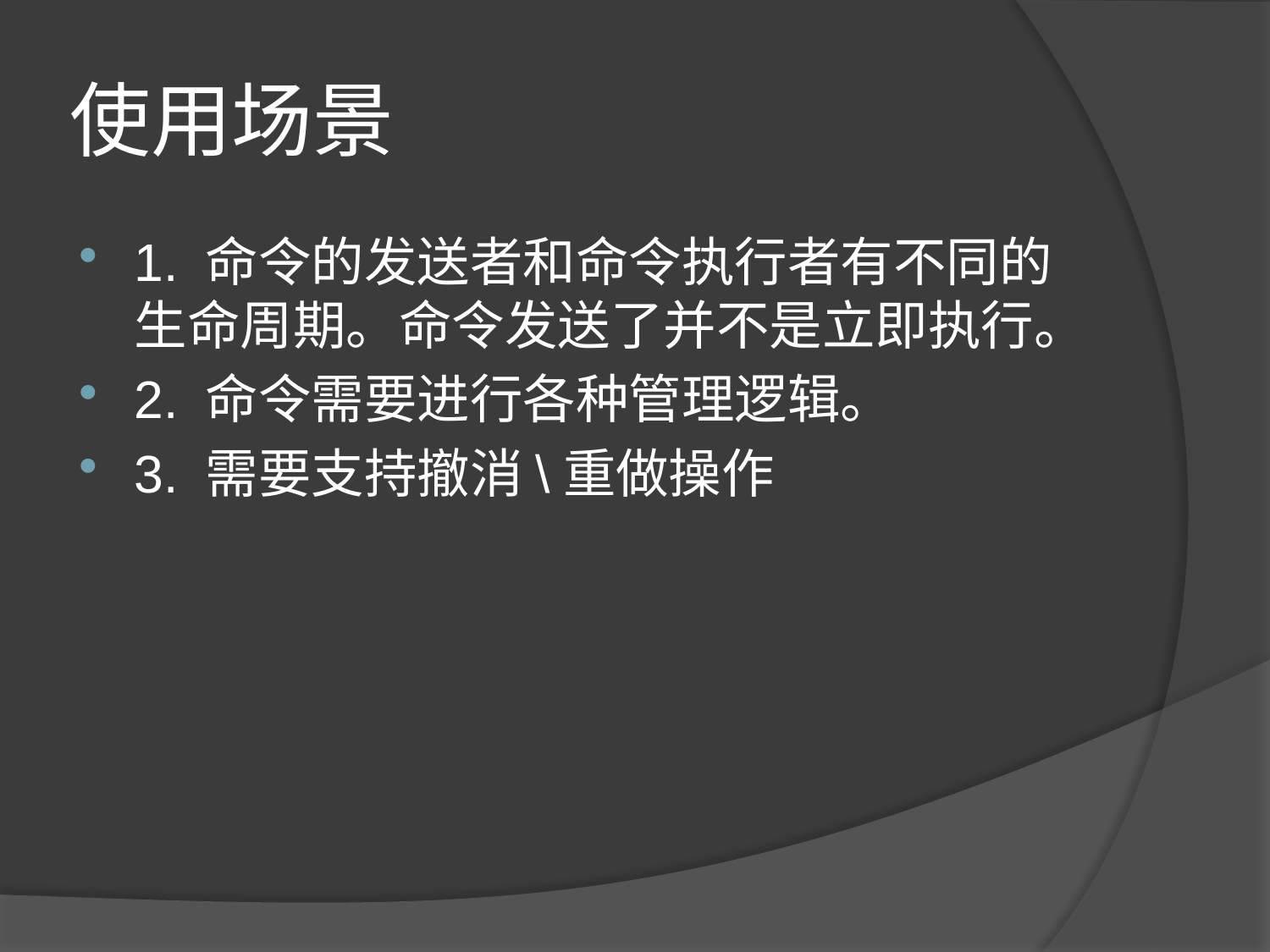

# 使用场景
1. 命令的发送者和命令执行者有不同的生命周期。命令发送了并不是立即执行。
2. 命令需要进行各种管理逻辑。
3. 需要支持撤消\重做操作